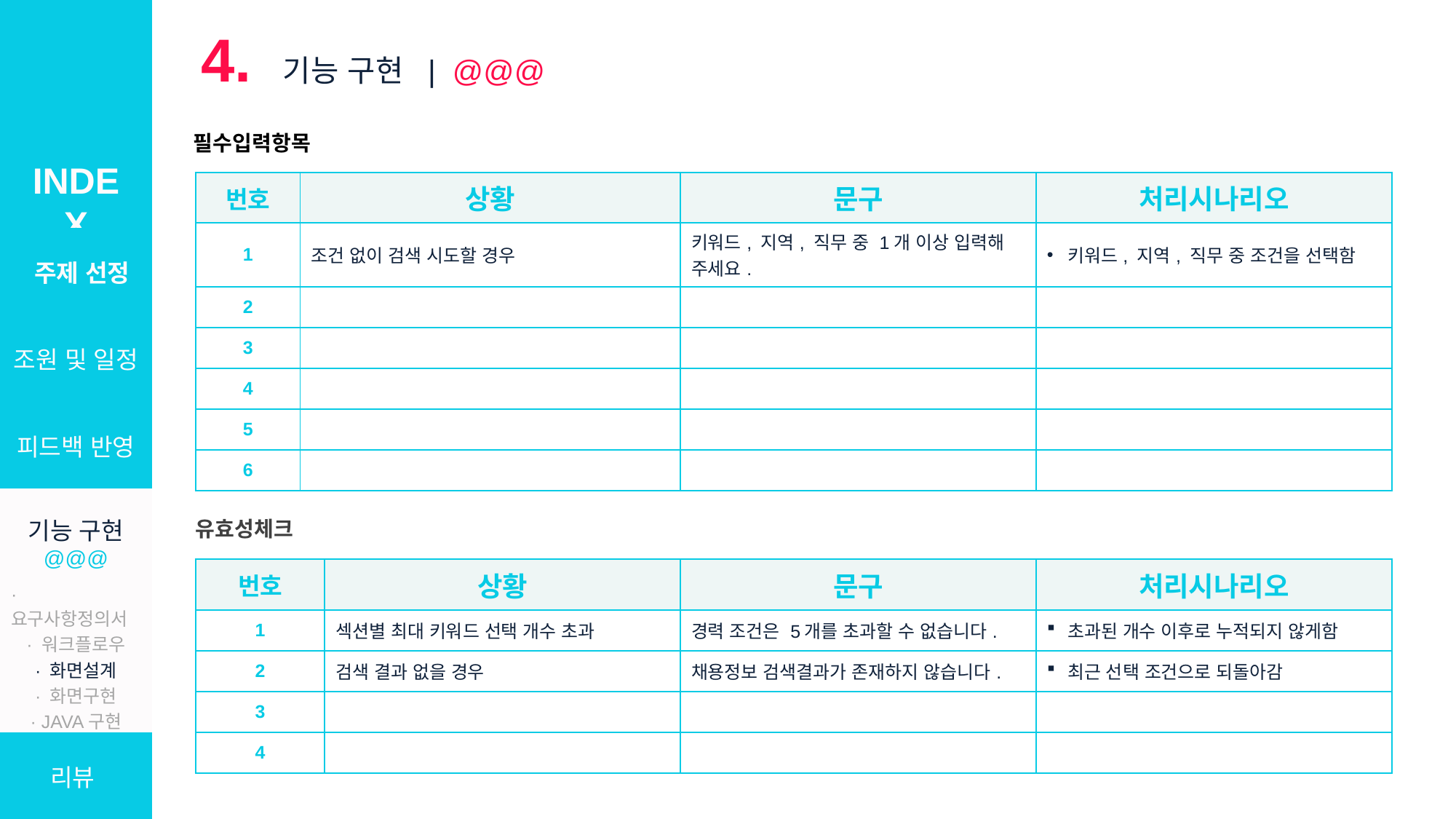

4. 기능 구현  |  @@@
필수입력항목
INDEX
| 번호 | 상황 | 문구 | 처리시나리오 |
| --- | --- | --- | --- |
| 1 | 조건 없이 검색 시도할 경우 | 키워드, 지역, 직무 중 1개 이상 입력해 주세요. | 키워드, 지역, 직무 중 조건을 선택함 |
| 2 |  |  |  |
| 3 |  |  |  |
| 4 |  |  |  |
| 5 |  |  |  |
| 6 |  |  |  |
| 주제 선정 |
| --- |
| 조원 및 일정 |
| 피드백 반영 |
| 기능 구현 @@@ · 요구사항정의서 · 워크플로우 · 화면설계 · 화면구현 · JAVA구현 |
| 리뷰 |
유효성체크
| 번호 | 상황 | 문구 | 처리시나리오 |
| --- | --- | --- | --- |
| 1 | 섹션별 최대 키워드 선택 개수 초과 | 경력 조건은 5개를 초과할 수 없습니다. | 초과된 개수 이후로 누적되지 않게함 |
| 2 | 검색 결과 없을 경우 | 채용정보 검색결과가 존재하지 않습니다. | 최근 선택 조건으로 되돌아감 |
| 3 |  |  |  |
| 4 |  |  |  |